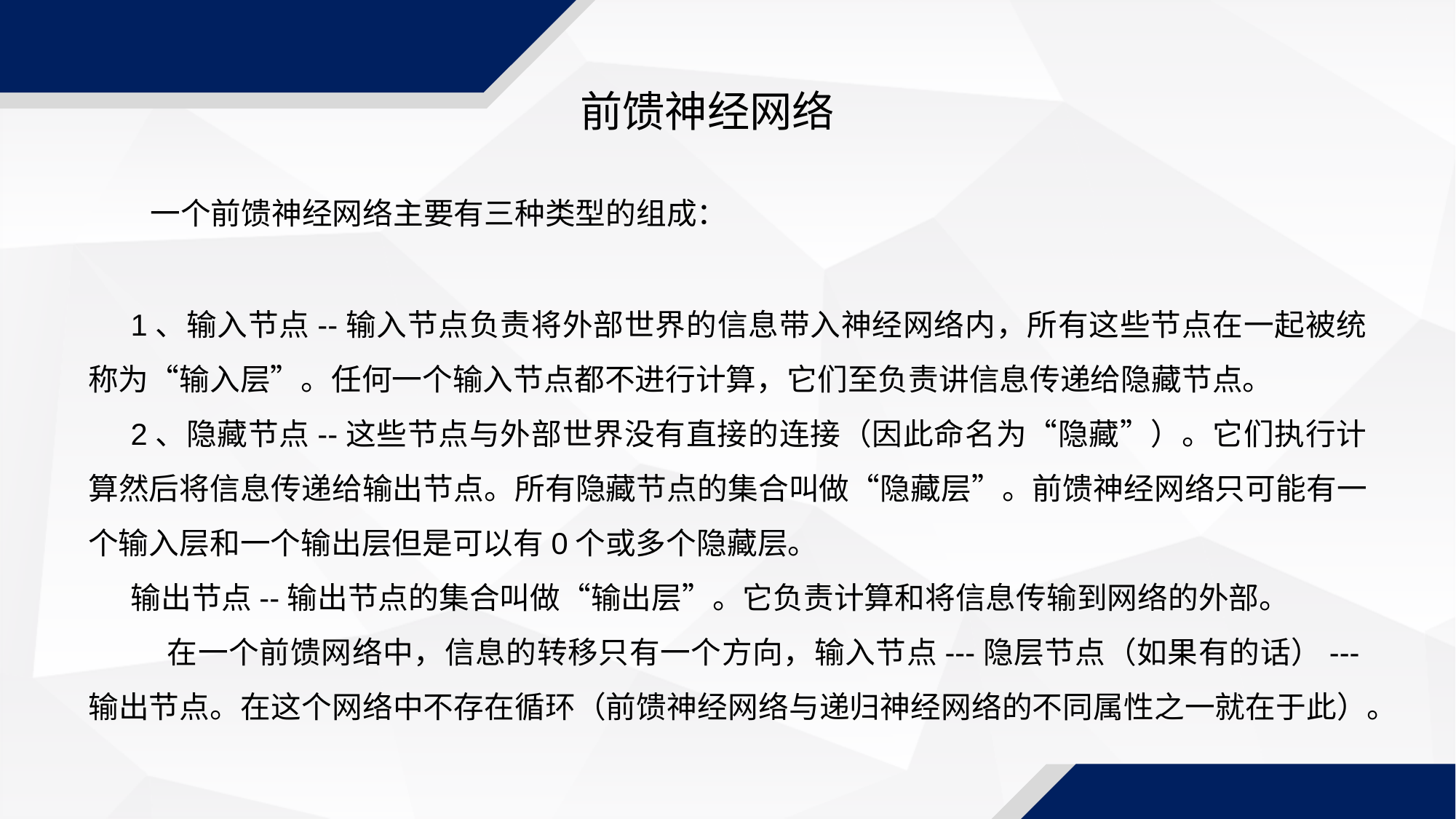

前馈神经网络
 一个前馈神经网络主要有三种类型的组成：

1、输入节点--输入节点负责将外部世界的信息带入神经网络内，所有这些节点在一起被统称为“输入层”。任何一个输入节点都不进行计算，它们至负责讲信息传递给隐藏节点。
2、隐藏节点--这些节点与外部世界没有直接的连接（因此命名为“隐藏”）。它们执行计算然后将信息传递给输出节点。所有隐藏节点的集合叫做“隐藏层”。前馈神经网络只可能有一个输入层和一个输出层但是可以有0个或多个隐藏层。
输出节点--输出节点的集合叫做“输出层”。它负责计算和将信息传输到网络的外部。
    在一个前馈网络中，信息的转移只有一个方向，输入节点---隐层节点（如果有的话）---输出节点。在这个网络中不存在循环（前馈神经网络与递归神经网络的不同属性之一就在于此）。